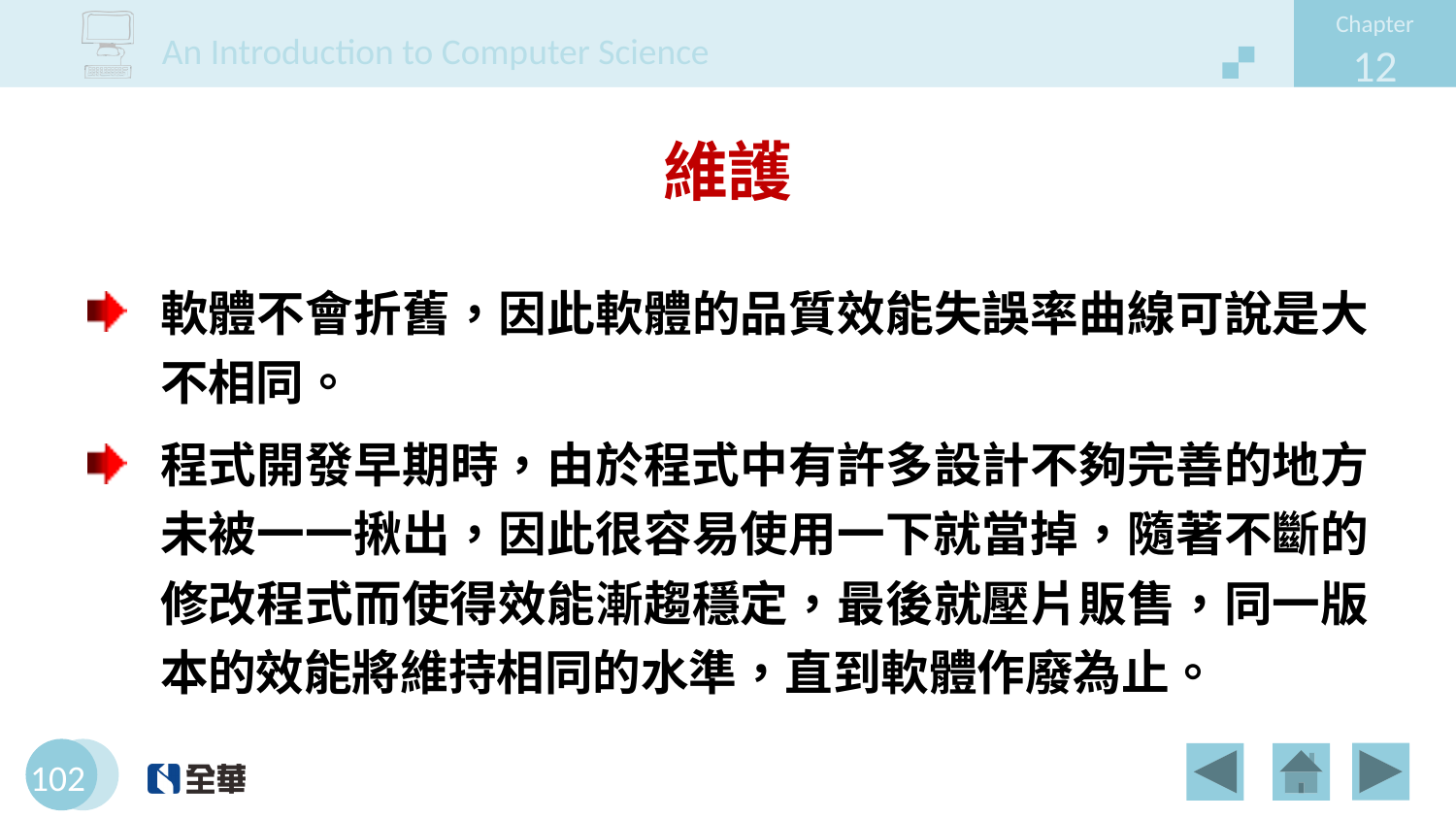

# 維護
軟體不會折舊，因此軟體的品質效能失誤率曲線可說是大不相同。
程式開發早期時，由於程式中有許多設計不夠完善的地方未被一一揪出，因此很容易使用一下就當掉，隨著不斷的修改程式而使得效能漸趨穩定，最後就壓片販售，同一版本的效能將維持相同的水準，直到軟體作廢為止。